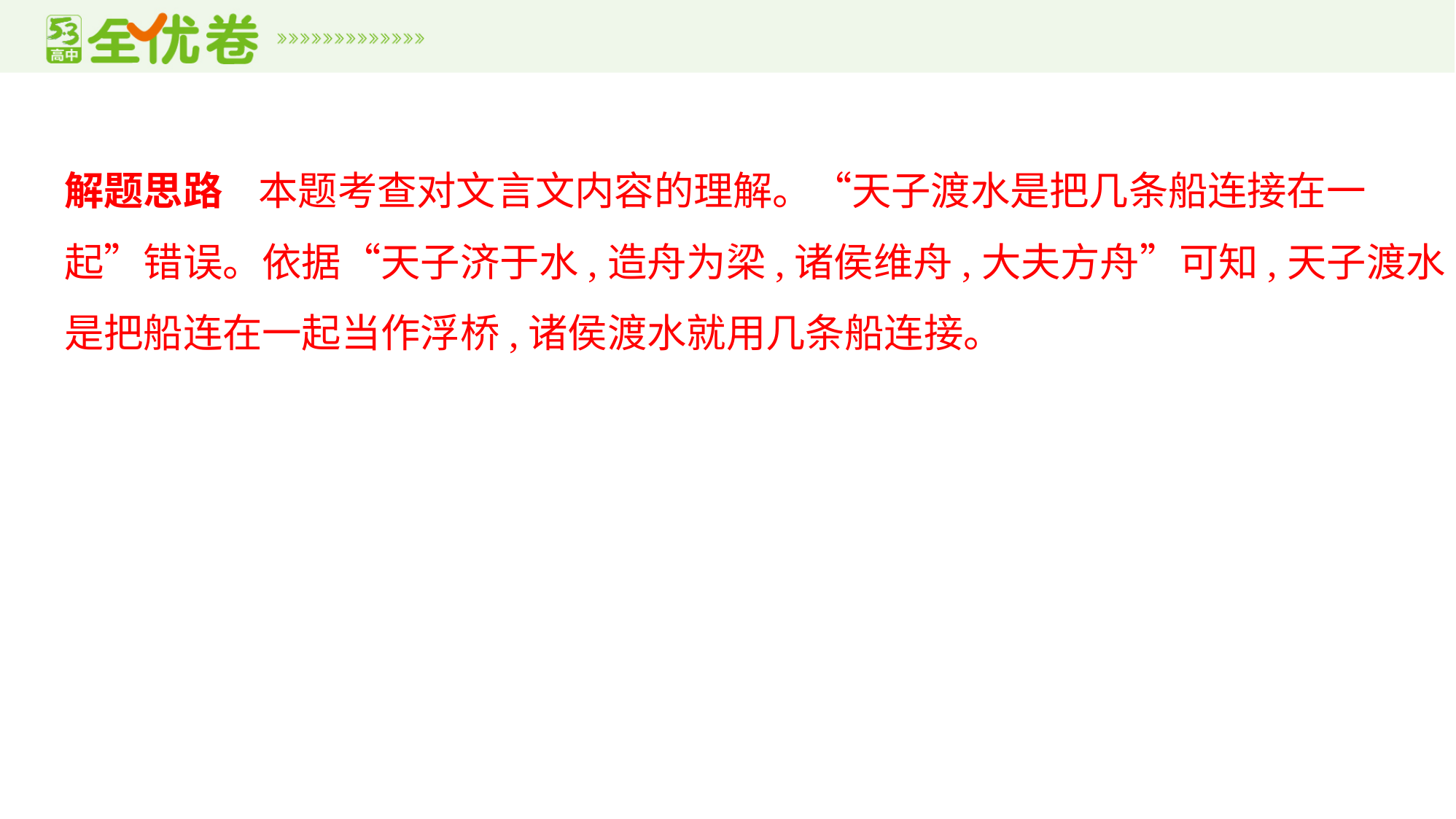

解题思路    本题考查对文言文内容的理解。“天子渡水是把几条船连接在一
起”错误。依据“天子济于水,造舟为梁,诸侯维舟,大夫方舟”可知,天子渡水
是把船连在一起当作浮桥,诸侯渡水就用几条船连接。